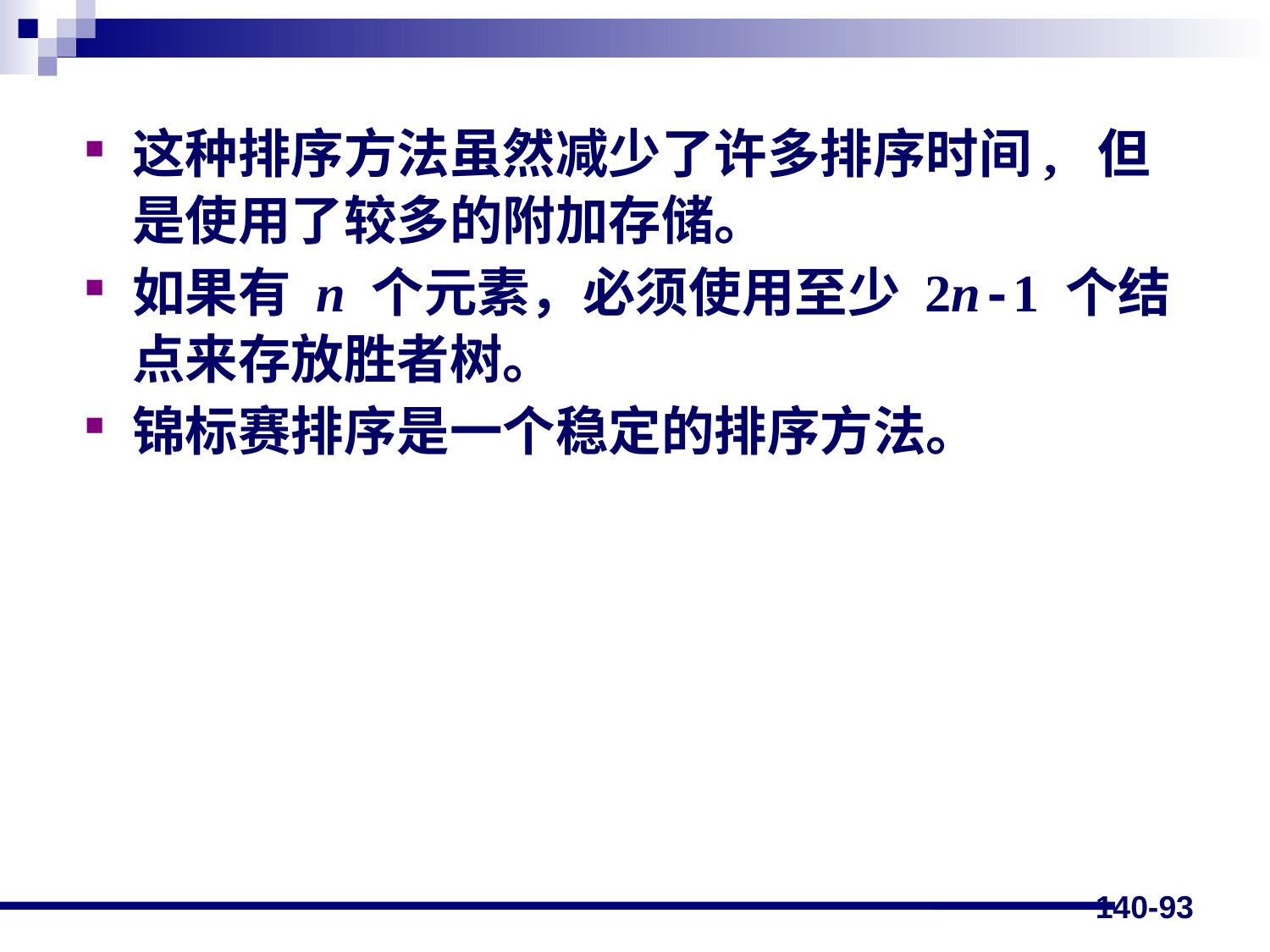

这种排序方法虽然减少了许多排序时间,  但是使用了较多的附加存储。
如果有 n 个元素，必须使用至少 2n-1 个结点来存放胜者树。
锦标赛排序是一个稳定的排序方法。
140-93